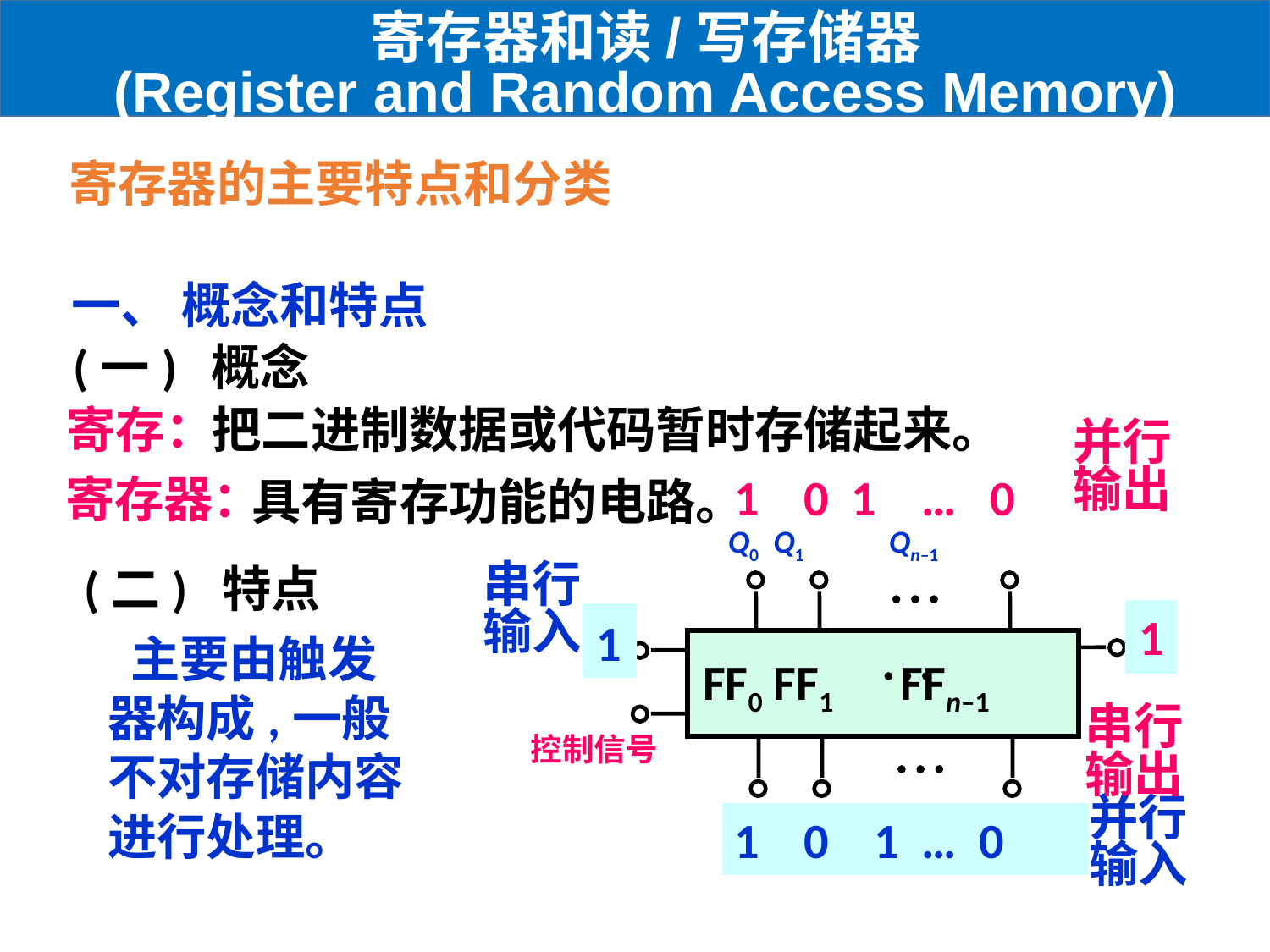

寄存器和读/写存储器
(Register and Random Access Memory)
寄存器的主要特点和分类
一、 概念和特点
(一)  概念
寄存：
把二进制数据或代码暂时存储起来。
并行
输出
1    0  1    …   0
寄存器：
具有寄存功能的电路。
Q0  Q1                    Qn–1
…

…

FF0 FF1      FFn–1
…

控制信号
D0  D1                    Dn–1
(二)  特点
串行
输入
1
1
0
0
1
0
0
1
 主要由触发
器构成,一般不对存储内容进行处理。
串行
输出
并行
输入
1    0    1  …  0